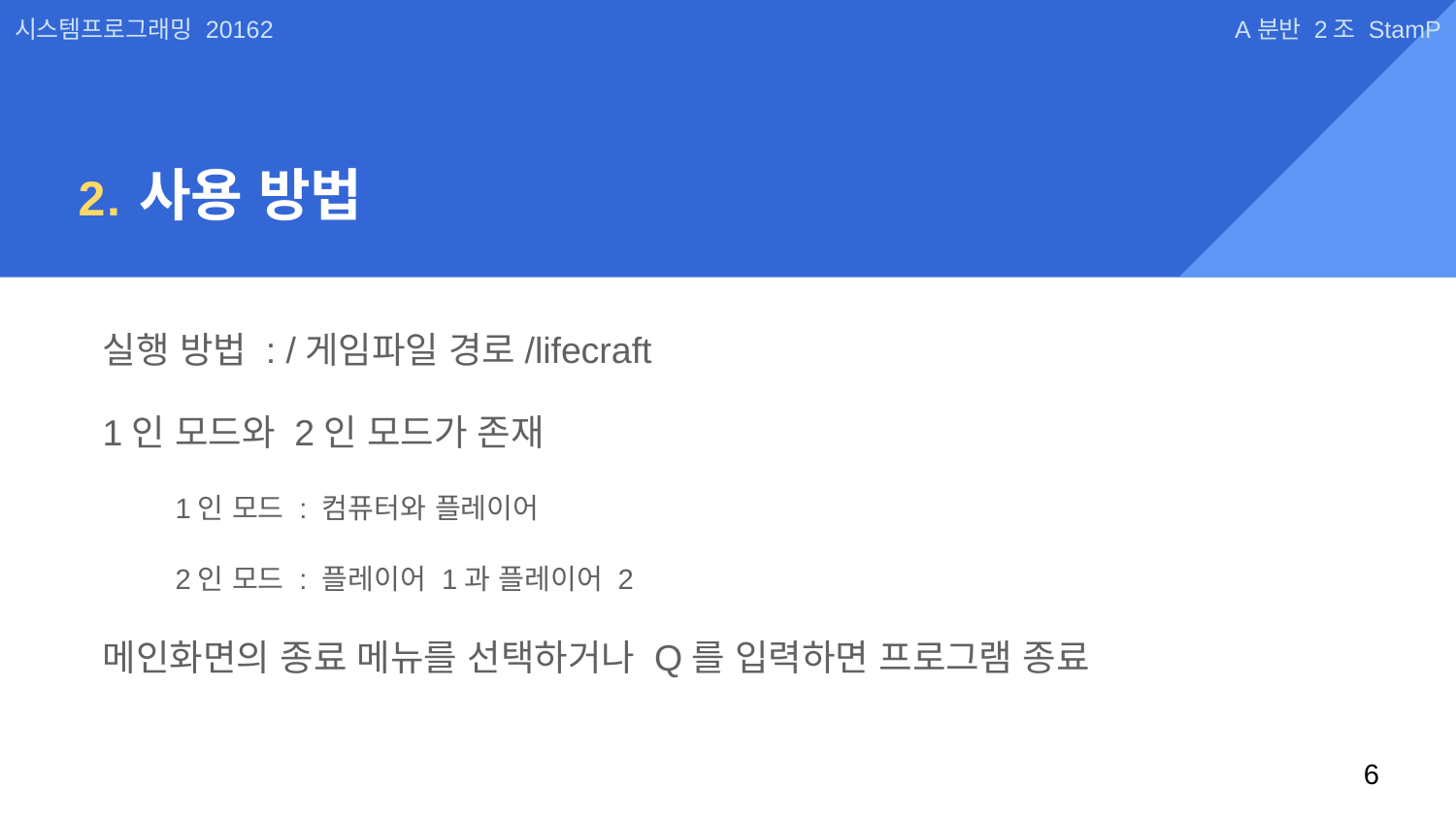

# 사용 방법
실행 방법 : /게임파일 경로/lifecraft
1인 모드와 2인 모드가 존재
1인 모드 : 컴퓨터와 플레이어
2인 모드 : 플레이어 1과 플레이어 2
메인화면의 종료 메뉴를 선택하거나 Q를 입력하면 프로그램 종료

6